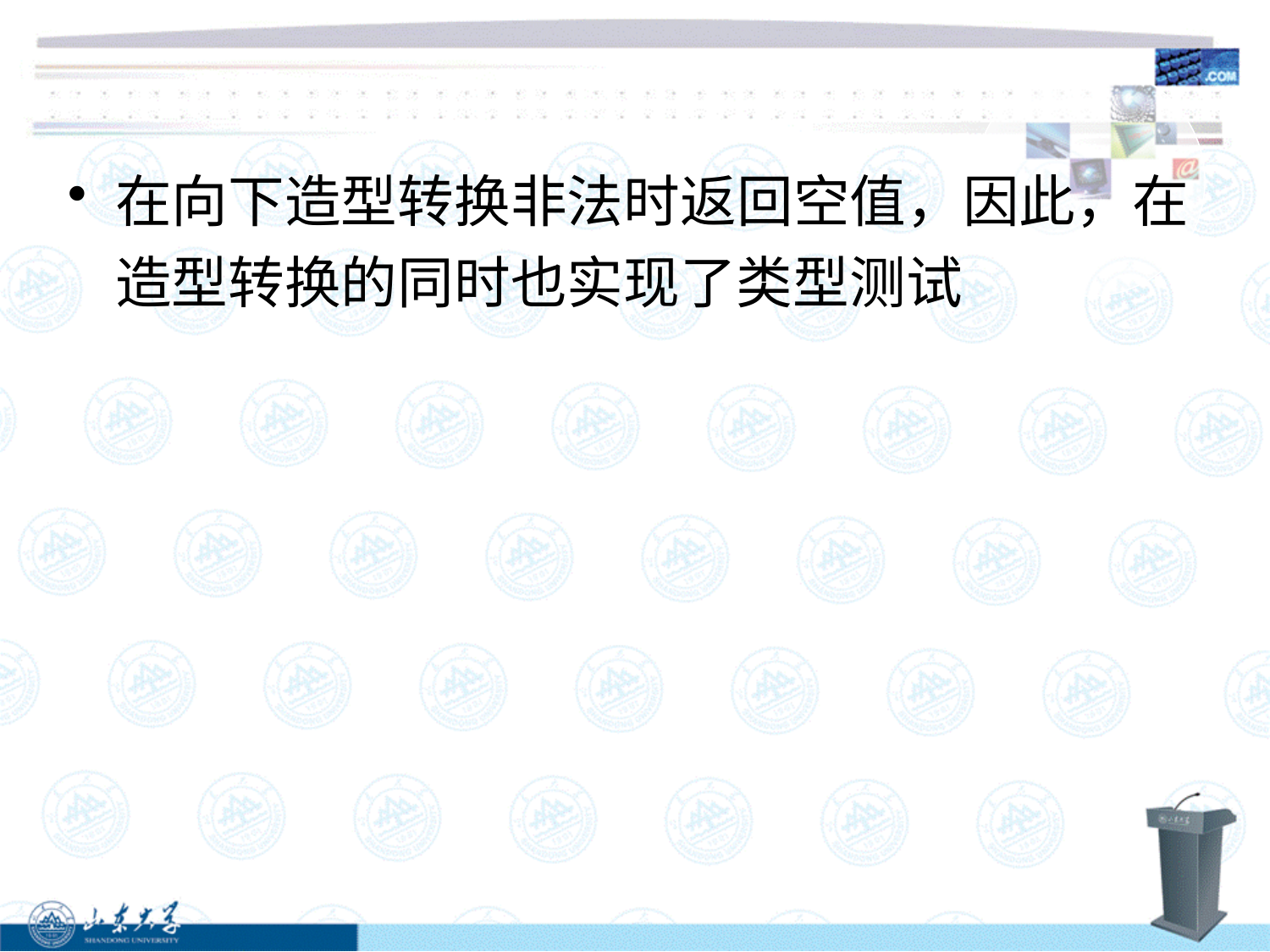

在向下造型转换非法时返回空值，因此，在造型转换的同时也实现了类型测试